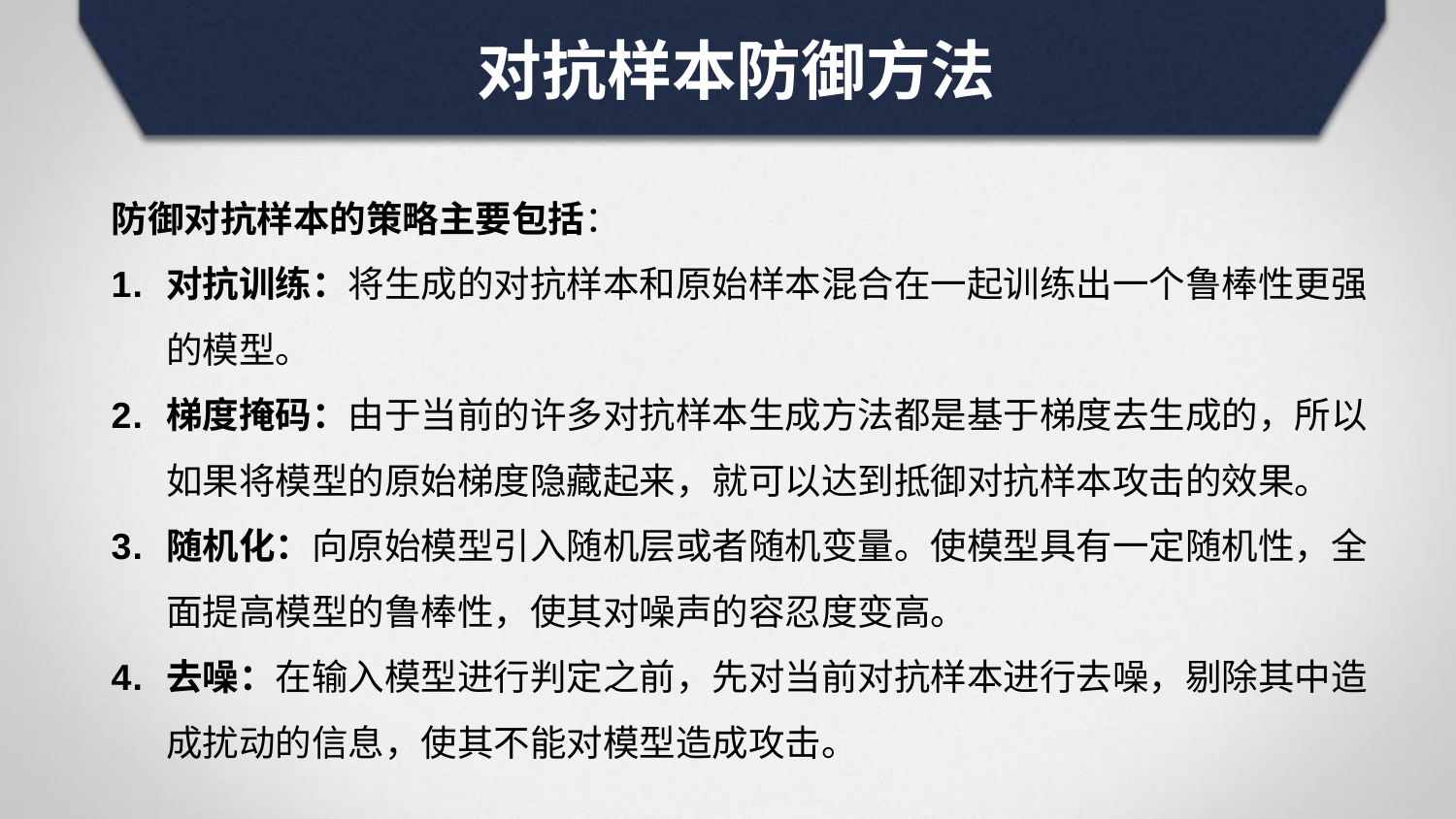

# 对抗样本防御方法
防御对抗样本的策略主要包括：
对抗训练：将生成的对抗样本和原始样本混合在一起训练出一个鲁棒性更强的模型。
梯度掩码：由于当前的许多对抗样本生成方法都是基于梯度去生成的，所以如果将模型的原始梯度隐藏起来，就可以达到抵御对抗样本攻击的效果。
随机化：向原始模型引入随机层或者随机变量。使模型具有一定随机性，全面提高模型的鲁棒性，使其对噪声的容忍度变高。
去噪：在输入模型进行判定之前，先对当前对抗样本进行去噪，剔除其中造成扰动的信息，使其不能对模型造成攻击。